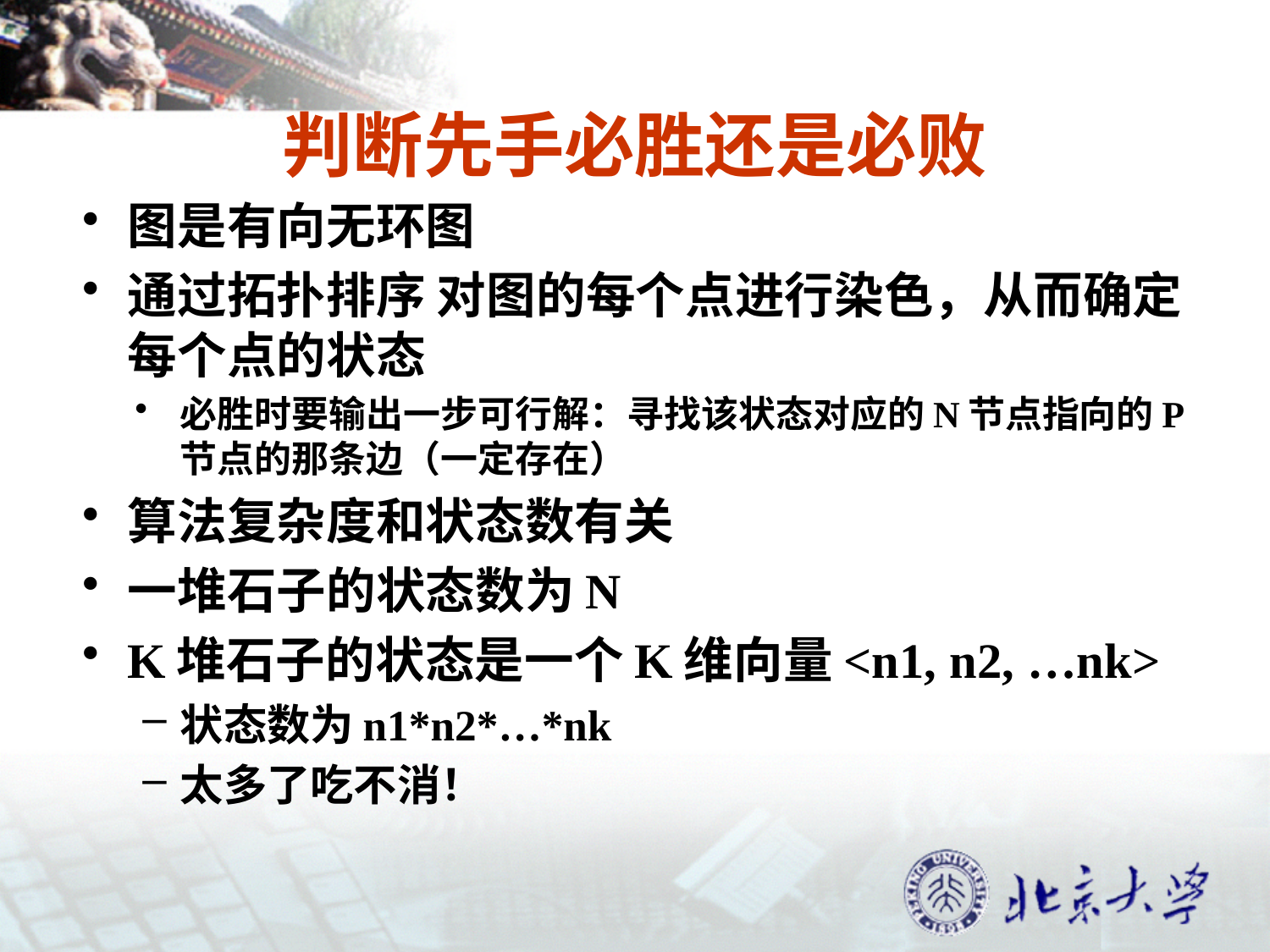

# 判断先手必胜还是必败
图是有向无环图
通过拓扑排序 对图的每个点进行染色，从而确定每个点的状态
必胜时要输出一步可行解：寻找该状态对应的N节点指向的P节点的那条边（一定存在）
算法复杂度和状态数有关
一堆石子的状态数为N
K堆石子的状态是一个K维向量<n1, n2, …nk>
状态数为n1*n2*…*nk
太多了吃不消！